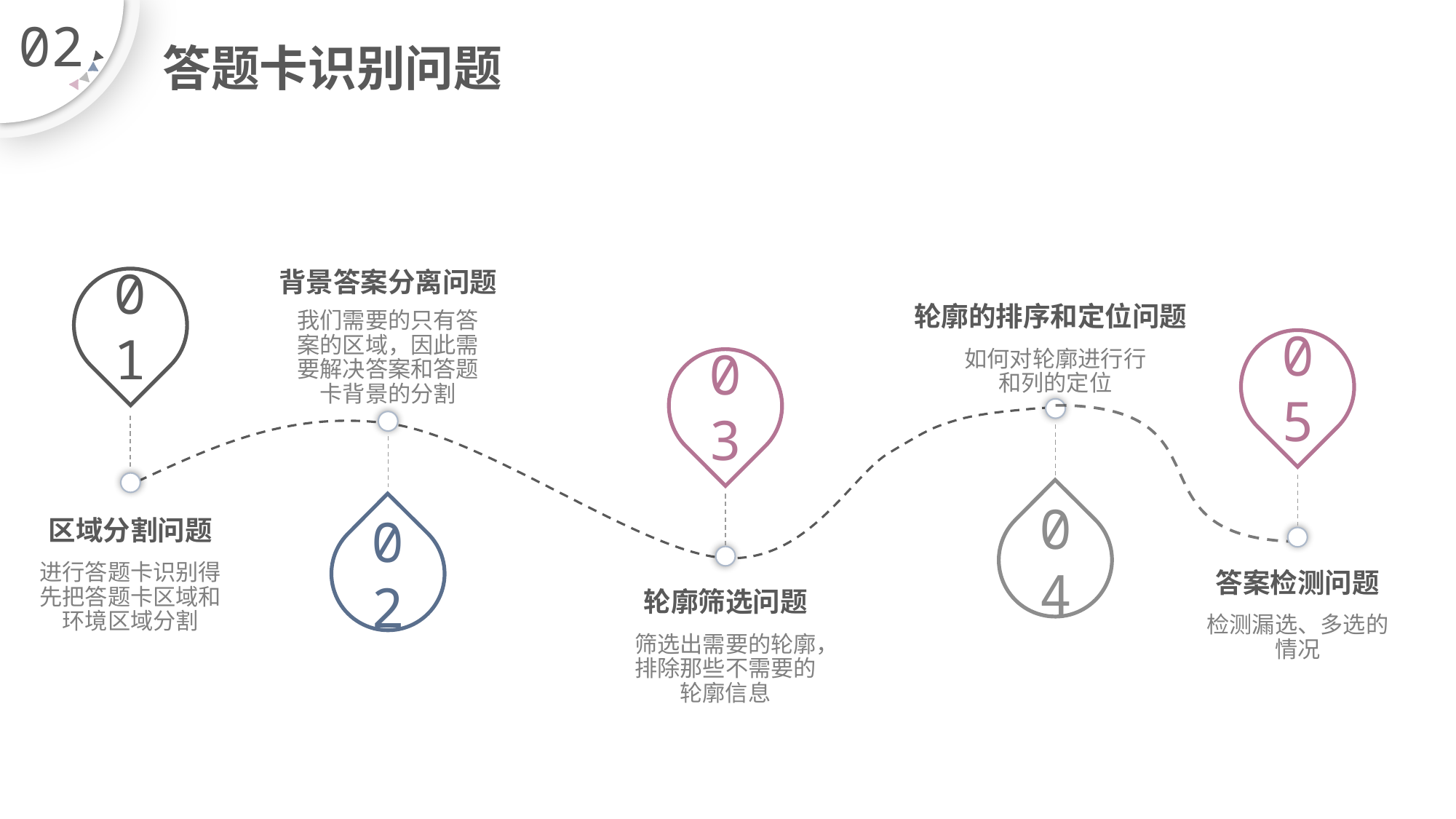

02
答题卡识别问题
背景答案分离问题
我们需要的只有答案的区域，因此需要解决答案和答题卡背景的分割

02

01

区域分割问题
进行答题卡识别得先把答题卡区域和环境区域分割
轮廓的排序和定位问题
如何对轮廓进行行和列的定位

04

05

答案检测问题
检测漏选、多选的情况

03

轮廓筛选问题
筛选出需要的轮廓，排除那些不需要的轮廓信息